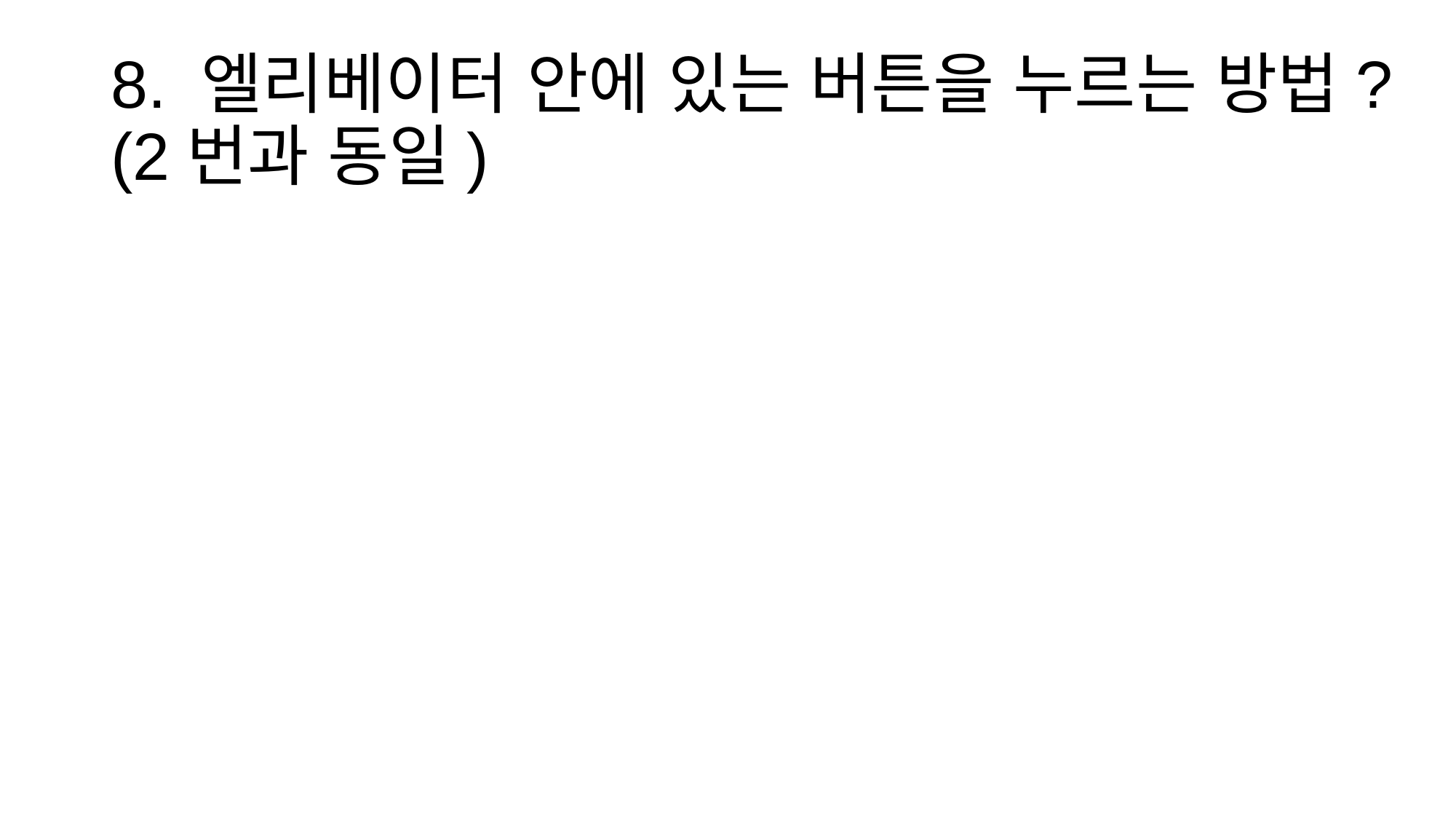

# 8. 엘리베이터 안에 있는 버튼을 누르는 방법?(2번과 동일)